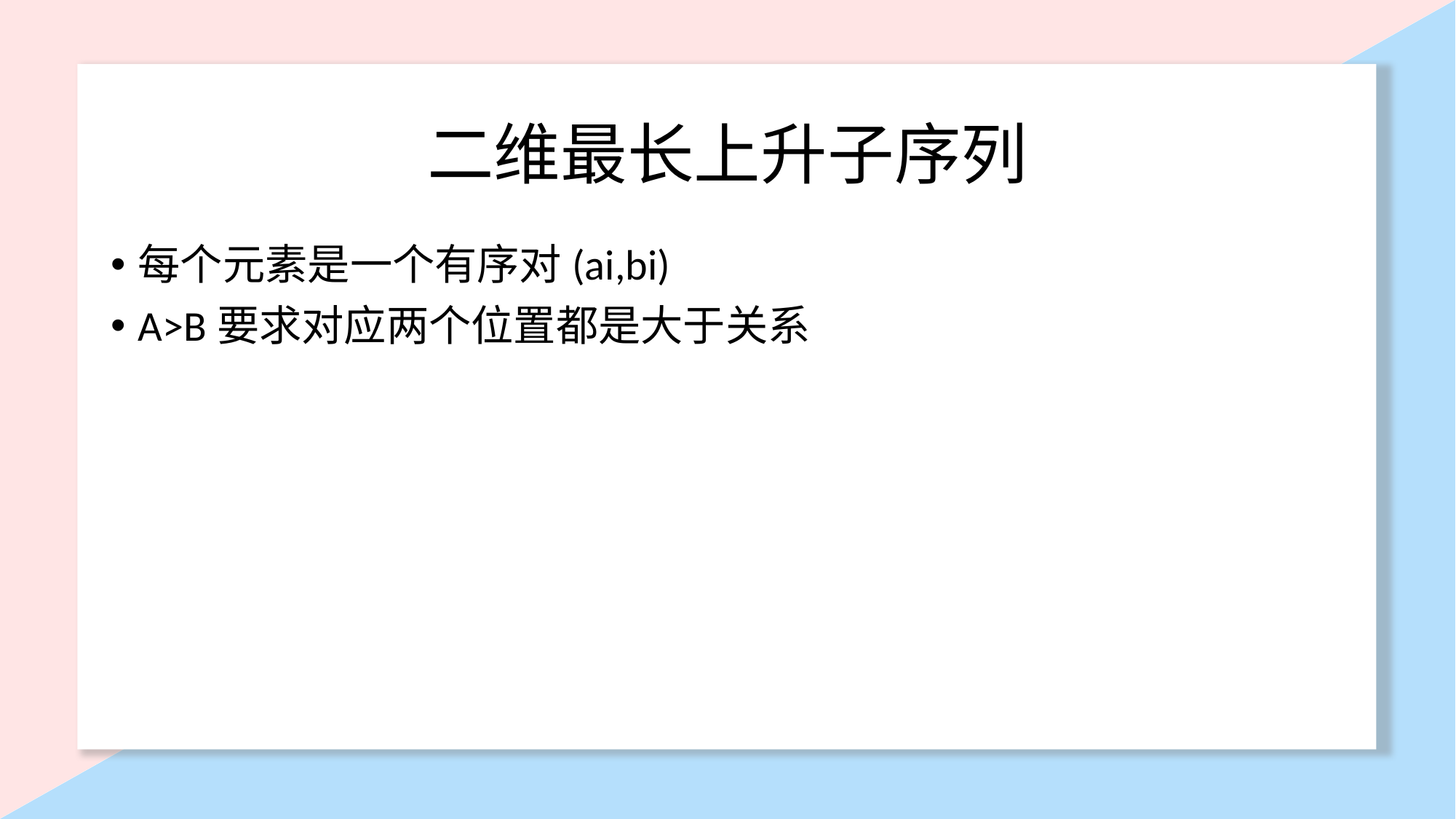

# 二维最长上升子序列
每个元素是一个有序对(ai,bi)
A>B要求对应两个位置都是大于关系